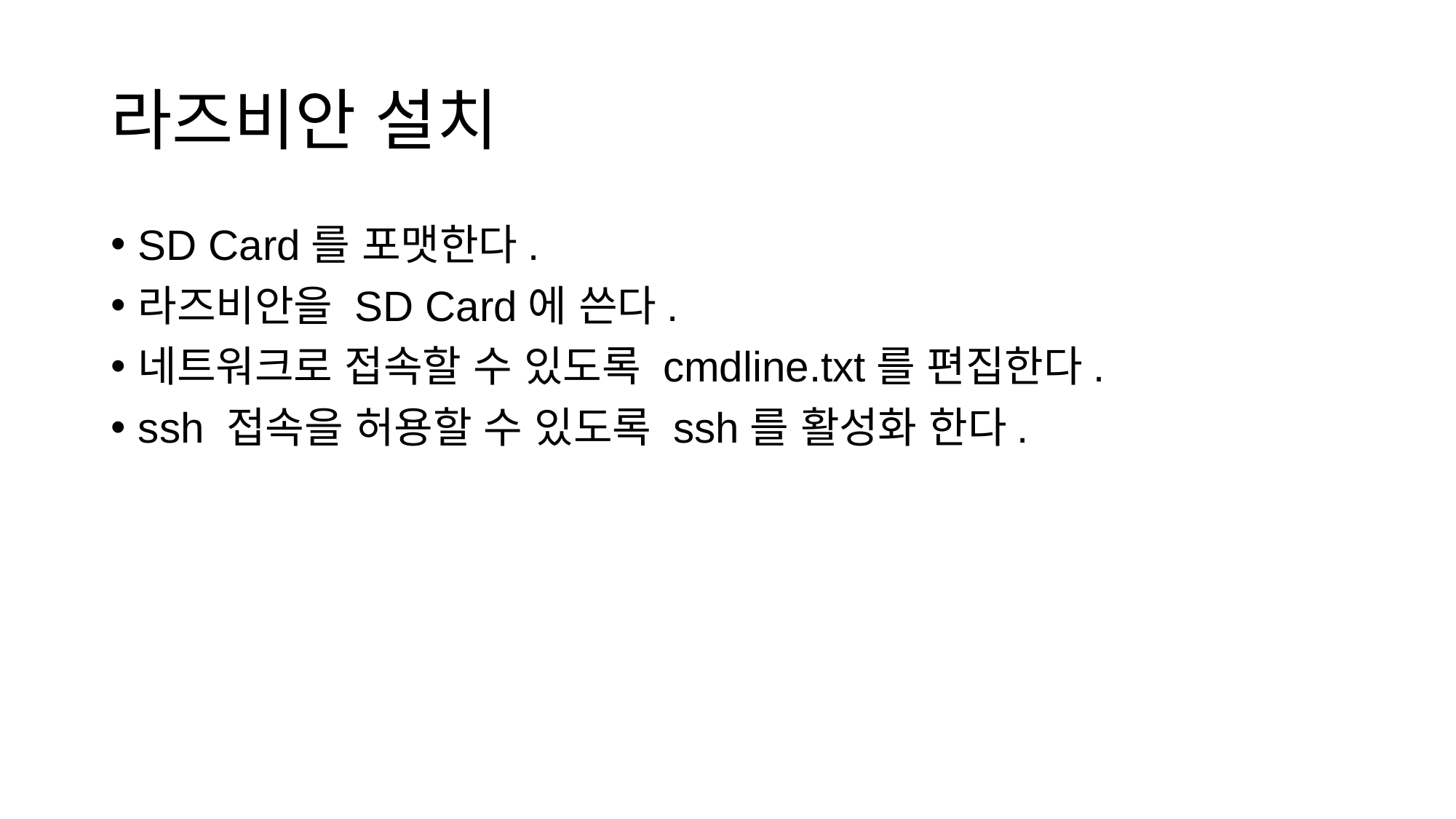

# 라즈비안 설치
SD Card를 포맷한다.
라즈비안을 SD Card에 쓴다.
네트워크로 접속할 수 있도록 cmdline.txt를 편집한다.
ssh 접속을 허용할 수 있도록 ssh를 활성화 한다.